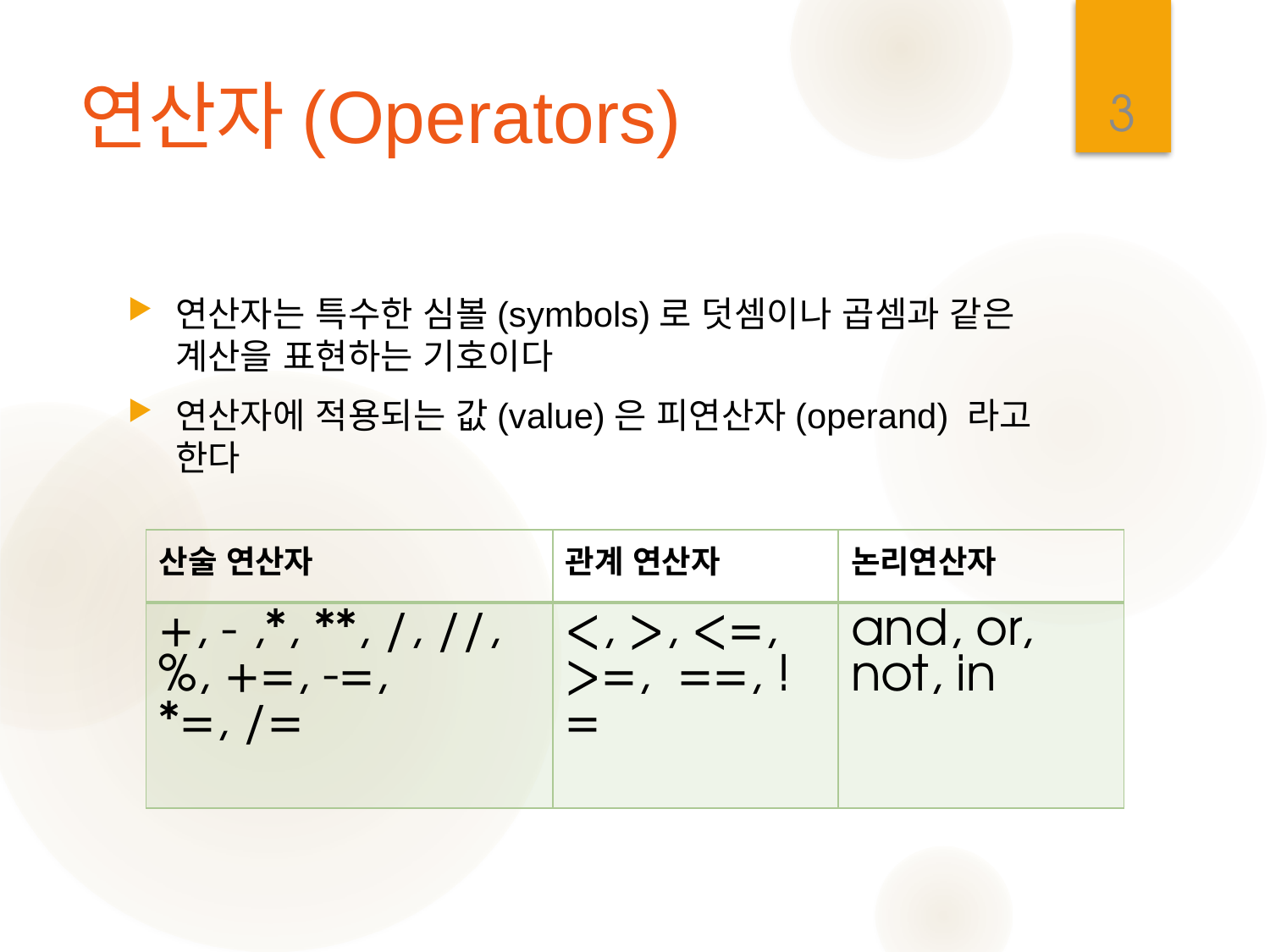

3
# 연산자(Operators)
연산자는 특수한 심볼(symbols)로 덧셈이나 곱셈과 같은 계산을 표현하는 기호이다
연산자에 적용되는 값(value)은 피연산자(operand) 라고 한다
| 산술 연산자 | 관계 연산자 | 논리연산자 |
| --- | --- | --- |
| +, - ,\*, \*\*, /, //, %, +=, -=, \*=, /= | <, >, <=, >=, ==, != | and, or, not, in |